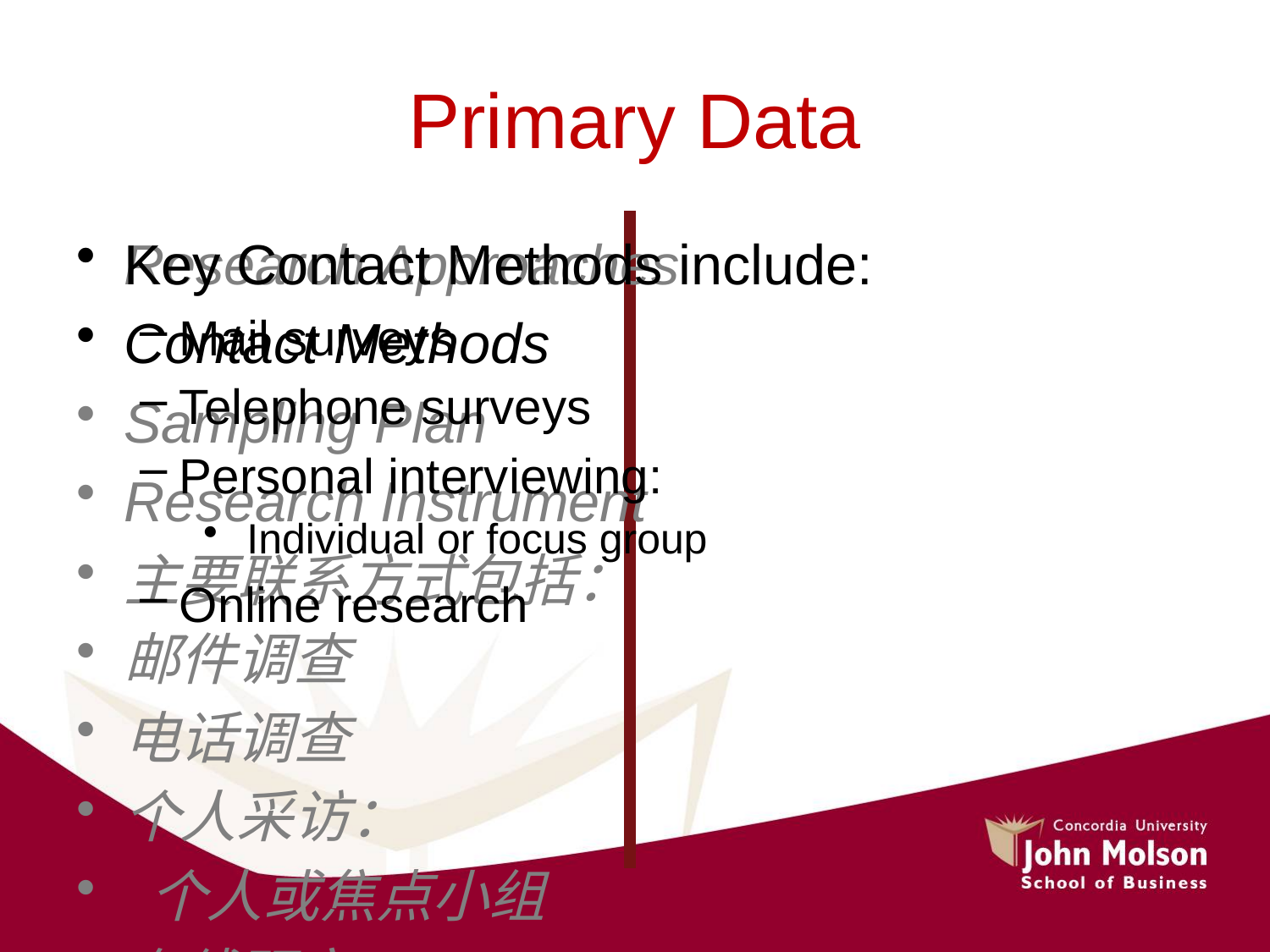

# Primary Data

Research Approaches
Contact Methods
Sampling Plan
Research Instrument
主要联系方式包括：
邮件调查
电话调查
个人采访：
 个人或焦点小组
在线研究
Key Contact Methods include:
Mail surveys
Telephone surveys
Personal interviewing:
 Individual or focus group
Online research